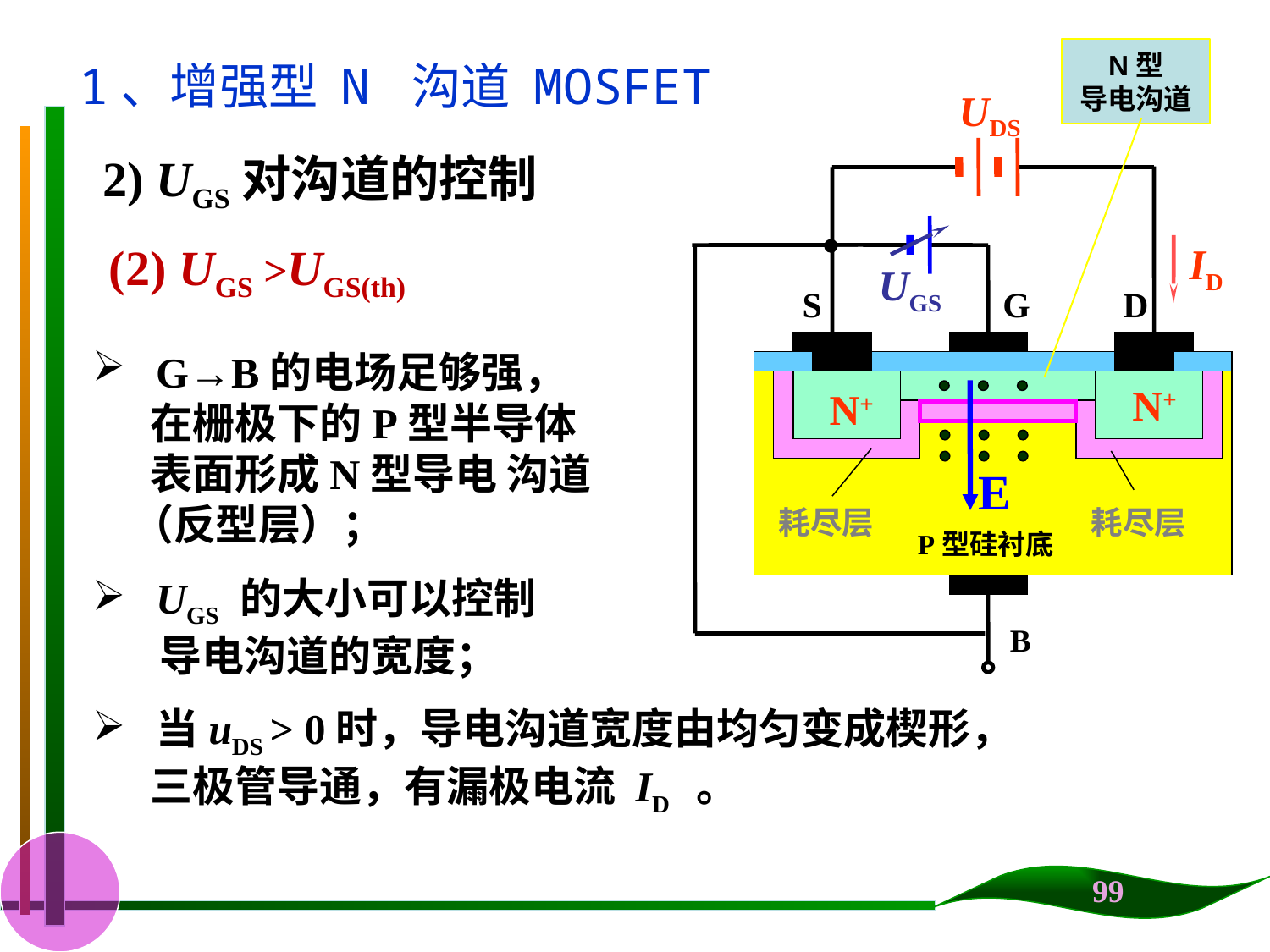

N型
导电沟道
1、增强型 N 沟道 MOSFET
UDS

2) UGS对沟道的控制

。
(2) UGS >UGS(th)

ID

UGS
S
G
D

G→B的电场足够强，
     在栅极下的P型半导体
     表面形成N型导电 沟道
   （反型层）；

UGS 的大小可以控制
      导电沟道的宽度；

当uDS > 0时，导电沟道宽度由均匀变成楔形，
     三极管导通，有漏极电流 ID  。

+
N+

N+
+

E

N

耗尽层
耗尽层
P型硅衬底

B

99